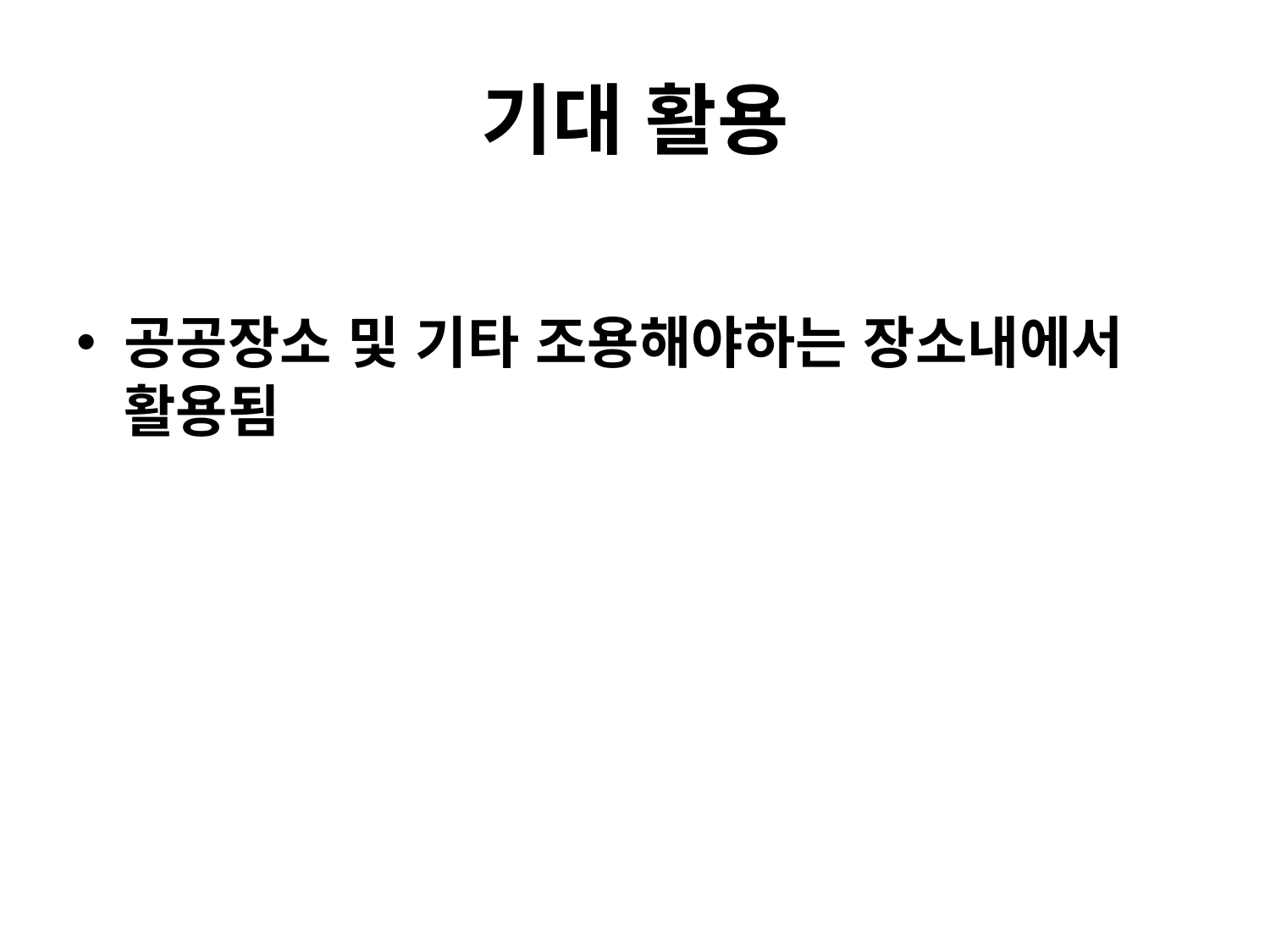

# 기대 활용

공공장소 및 기타 조용해야하는 장소내에서 활용됨